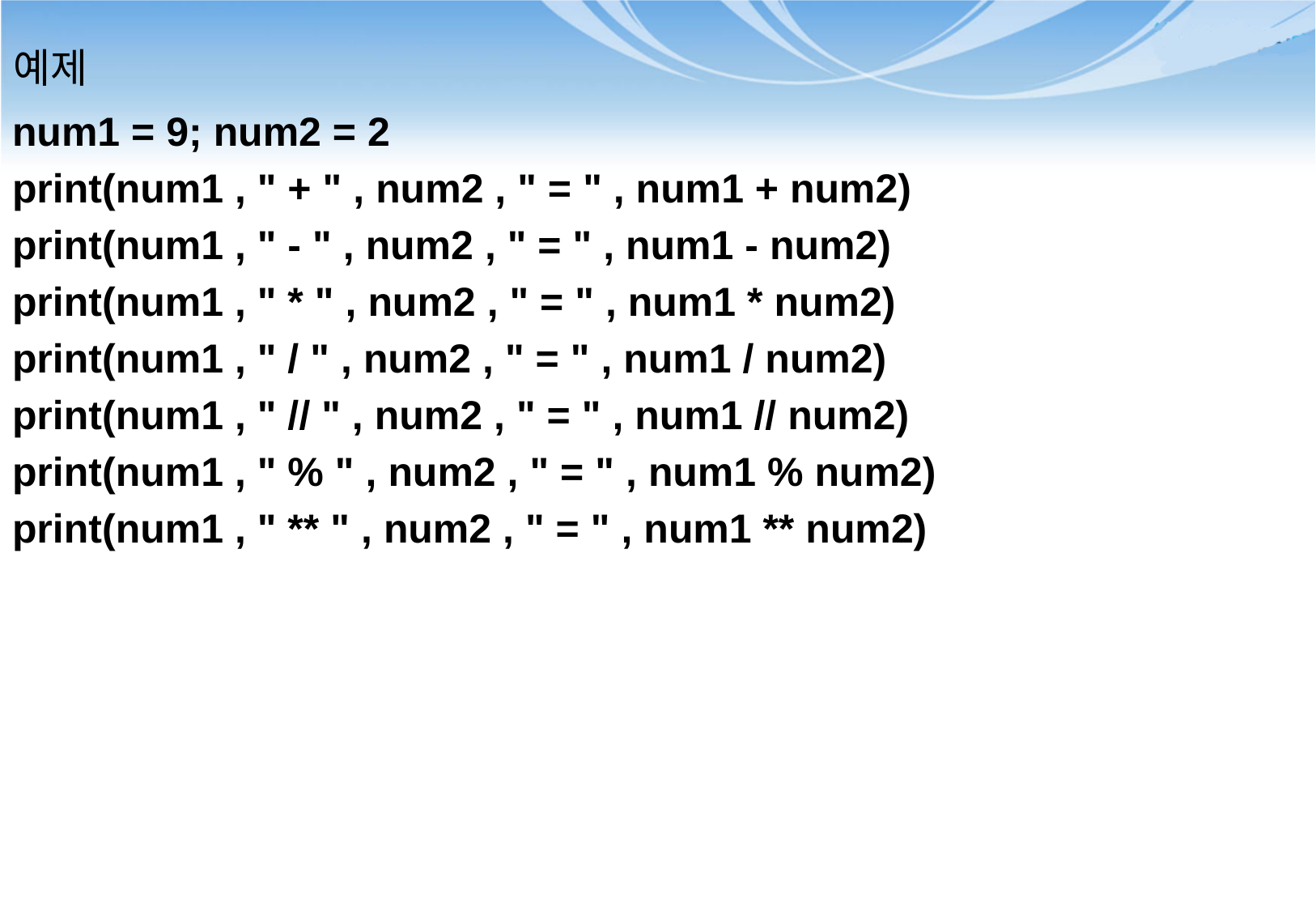

# 예제
num1 = 9; num2 = 2
print(num1 , " + " , num2 , " = " , num1 + num2)
print(num1 , " - " , num2 , " = " , num1 - num2)
print(num1 , " * " , num2 , " = " , num1 * num2)
print(num1 , " / " , num2 , " = " , num1 / num2)
print(num1 , " // " , num2 , " = " , num1 // num2)
print(num1 , " % " , num2 , " = " , num1 % num2)
print(num1 , " ** " , num2 , " = " , num1 ** num2)